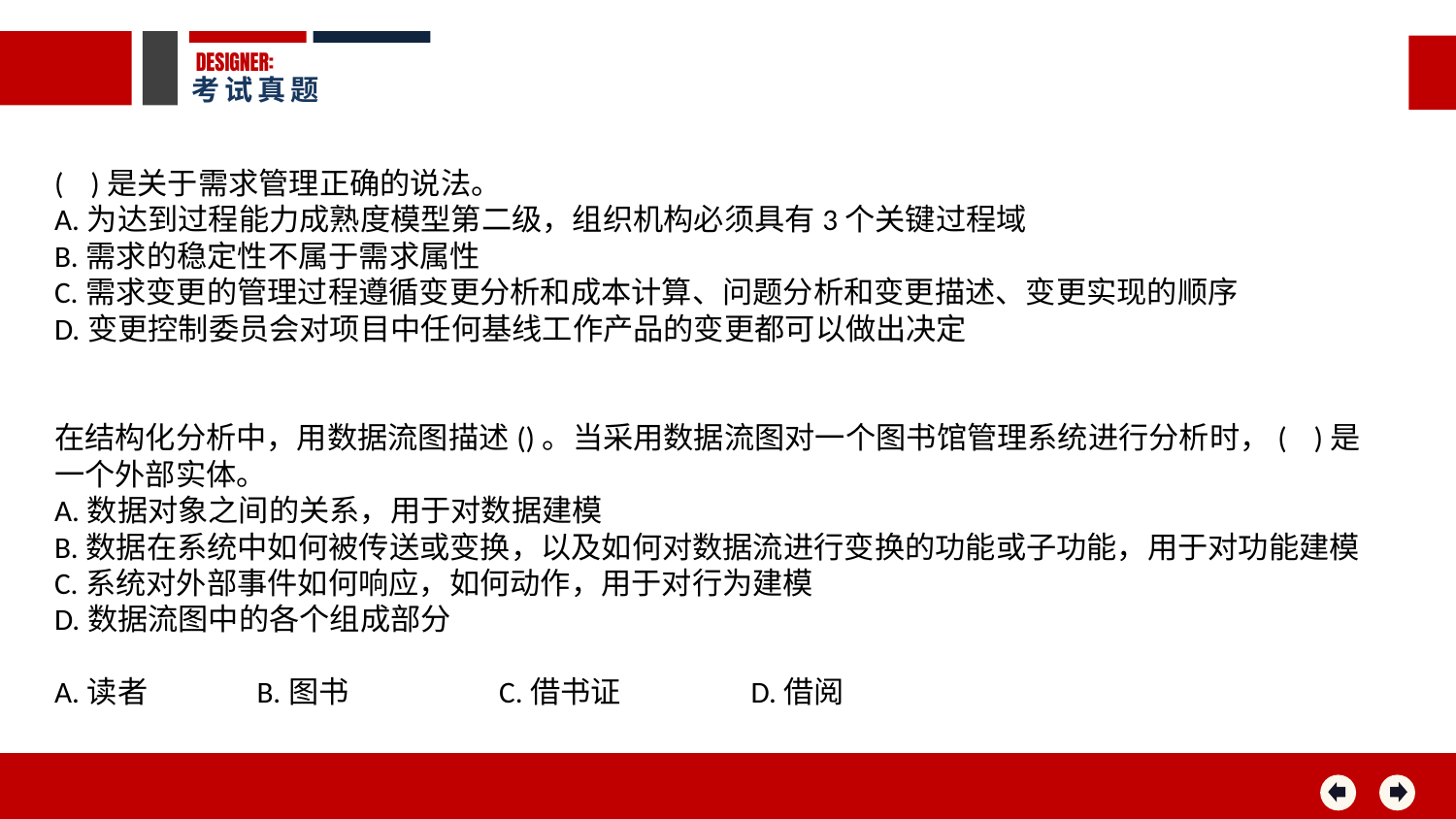

DESIGNER:
考试真题
(    )是关于需求管理正确的说法。
A.为达到过程能力成熟度模型第二级，组织机构必须具有3个关键过程域
B.需求的稳定性不属于需求属性
C.需求变更的管理过程遵循变更分析和成本计算、问题分析和变更描述、变更实现的顺序
D.变更控制委员会对项目中任何基线工作产品的变更都可以做出决定

在结构化分析中，用数据流图描述()。当采用数据流图对一个图书馆管理系统进行分析时，(    )是一个外部实体。
A.数据对象之间的关系，用于对数据建模
B.数据在系统中如何被传送或变换，以及如何对数据流进行变换的功能或子功能，用于对功能建模
C.系统对外部事件如何响应，如何动作，用于对行为建模
D.数据流图中的各个组成部分

A.读者               B.图书                     C.借书证                  D.借阅